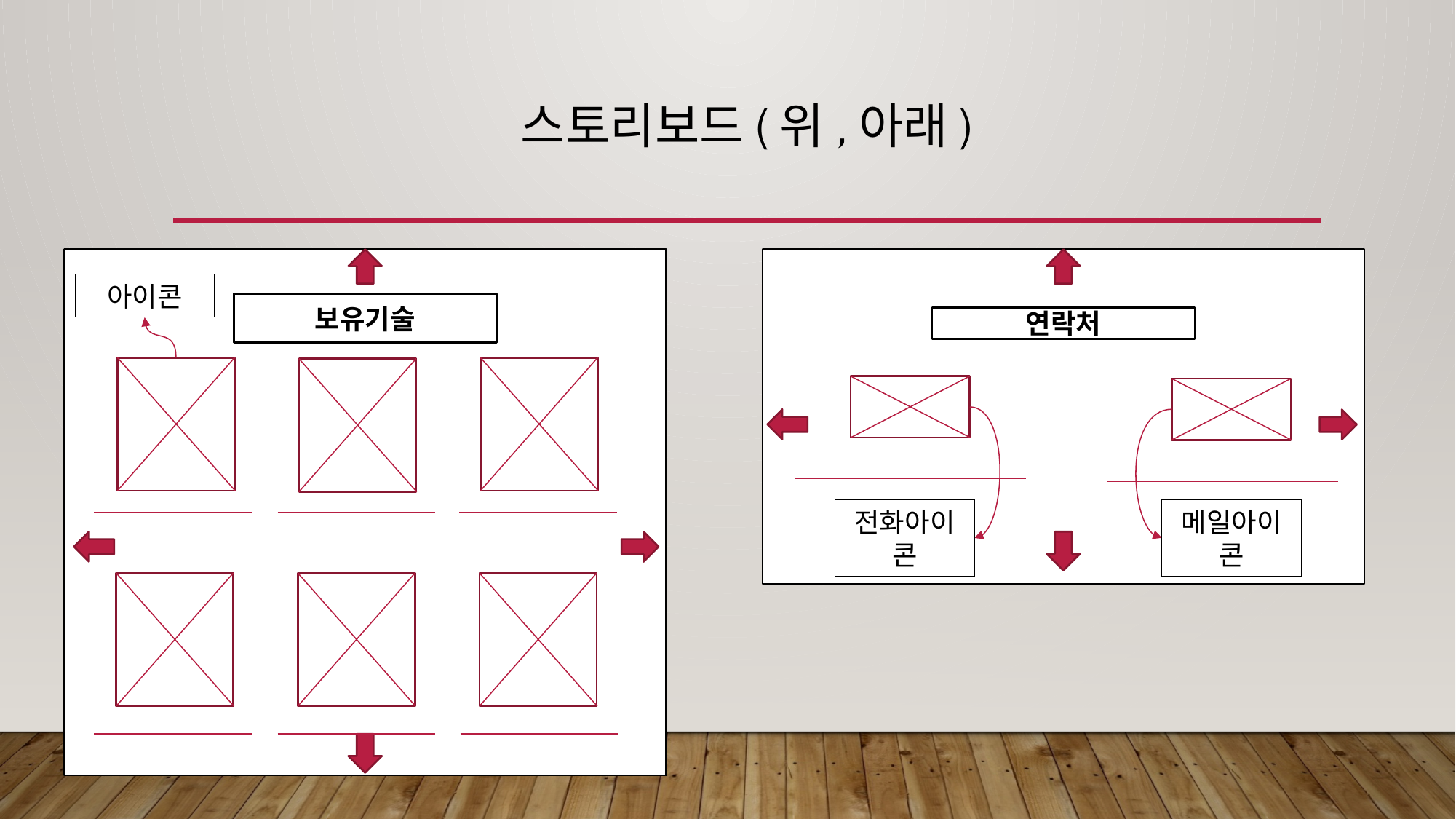

# 스토리보드(위,아래)

보유기술

연락처

아이콘

메일아이콘
전화아이콘